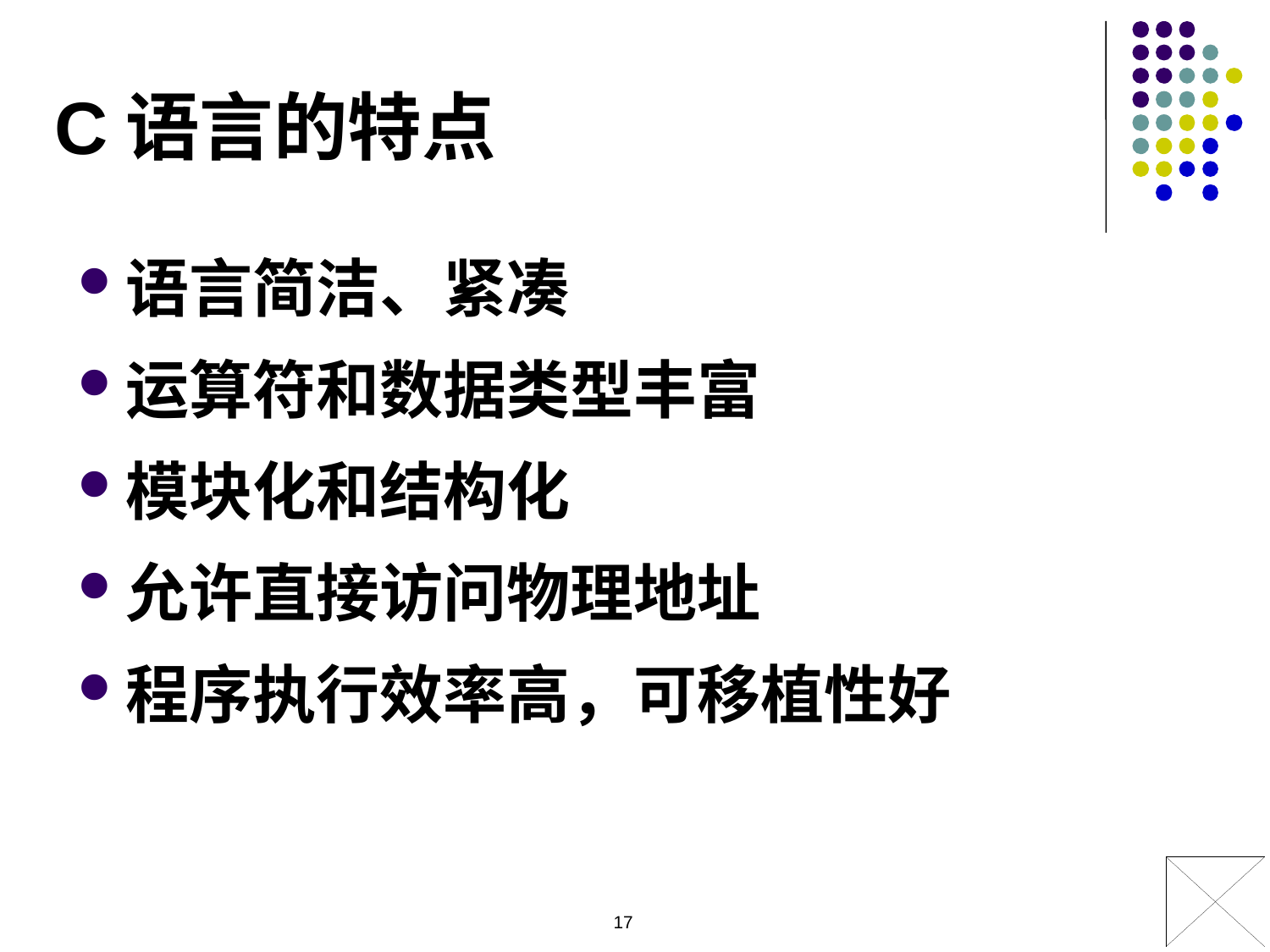

C语言的特点
语言简洁、紧凑
运算符和数据类型丰富
模块化和结构化
允许直接访问物理地址
程序执行效率高，可移植性好
17